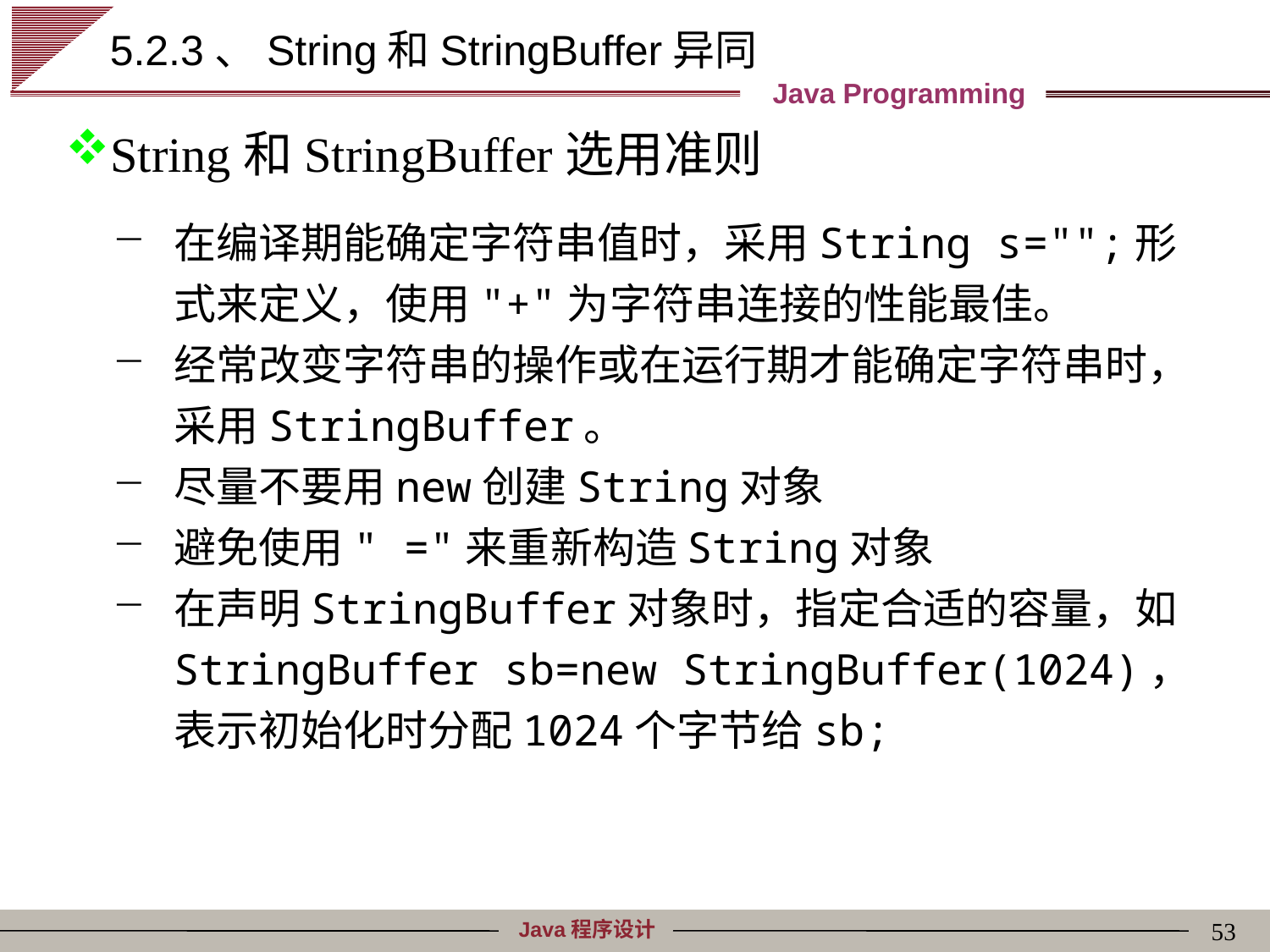

# 5.2.3、String和StringBuffer异同
String和StringBuffer选用准则
在编译期能确定字符串值时，采用String s="";形式来定义，使用"+"为字符串连接的性能最佳。
经常改变字符串的操作或在运行期才能确定字符串时，采用StringBuffer。
尽量不要用new创建String对象
避免使用" ="来重新构造String对象
在声明StringBuffer对象时，指定合适的容量，如StringBuffer sb=new StringBuffer(1024)，表示初始化时分配1024个字节给sb;